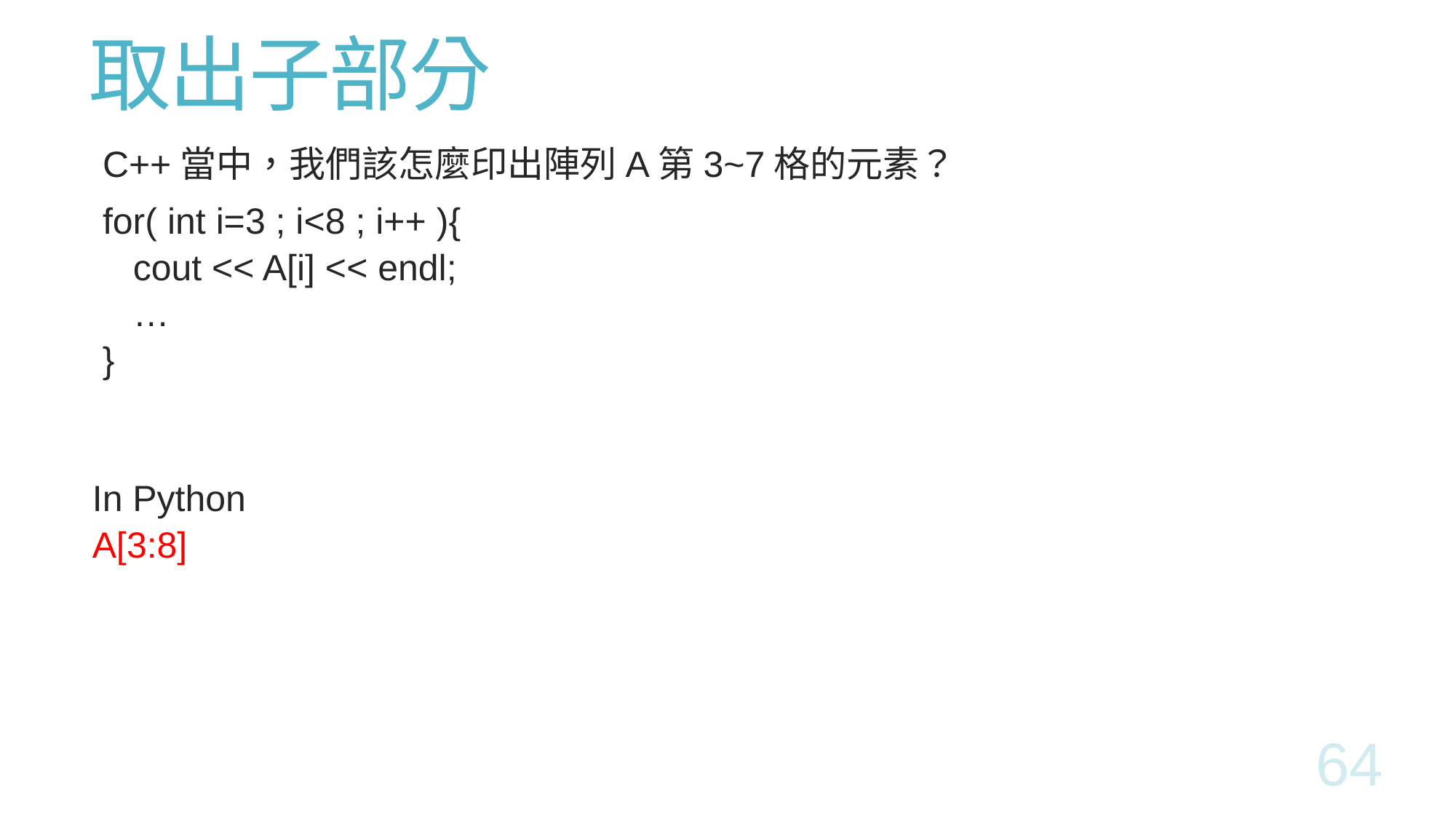

# 取出子部分
C++當中，我們該怎麼印出陣列A第3~7格的元素？
for( int i=3 ; i<8 ; i++ ){
cout << A[i] << endl;
…
 }

In Python
A[3:8]
64